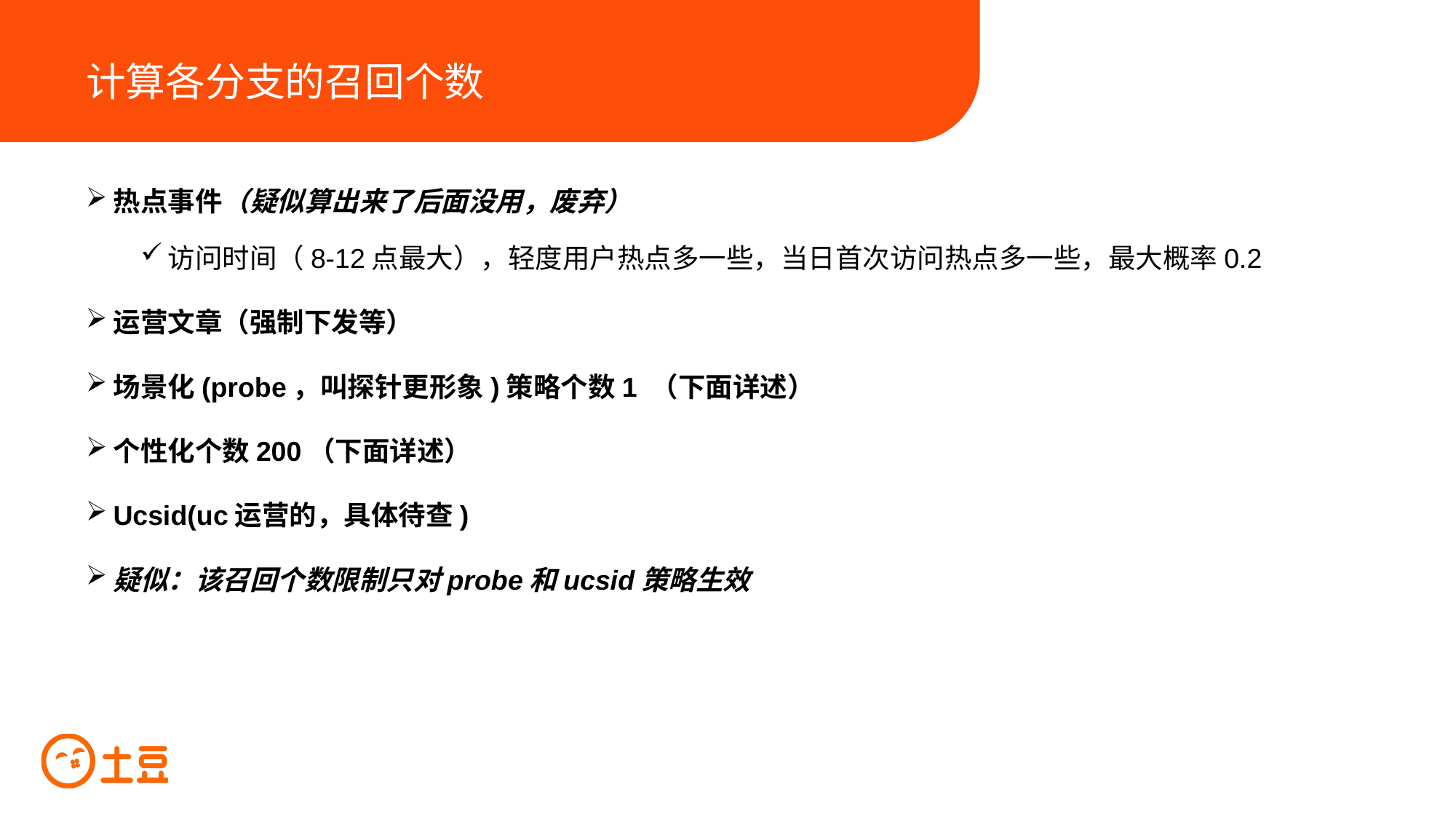

计算各分支的召回个数
热点事件（疑似算出来了后面没用，废弃）
访问时间（8-12点最大），轻度用户热点多一些，当日首次访问热点多一些，最大概率0.2
运营文章（强制下发等）
场景化(probe，叫探针更形象)策略个数1 （下面详述）
个性化个数200（下面详述）
Ucsid(uc运营的，具体待查)
疑似：该召回个数限制只对probe和ucsid策略生效